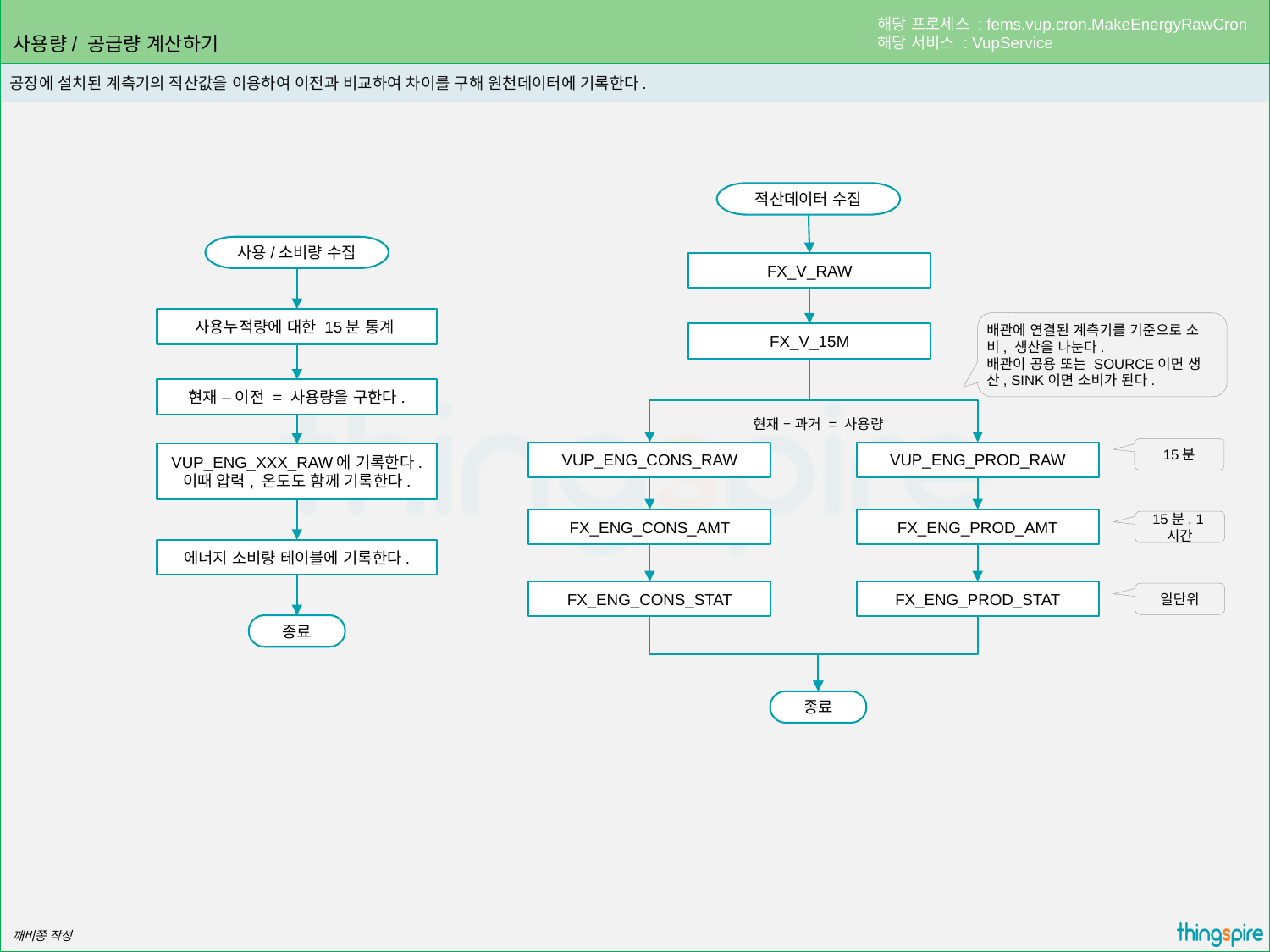

해당 프로세스 : fems.vup.cron.MakeEnergyRawCron
해당 서비스 : VupService
# 사용량/ 공급량 계산하기
공장에 설치된 계측기의 적산값을 이용하여 이전과 비교하여 차이를 구해 원천데이터에 기록한다.
적산데이터 수집
사용/소비량 수집
FX_V_RAW
사용누적량에 대한 15분 통계
배관에 연결된 계측기를 기준으로 소비, 생산을 나눈다.
배관이 공용 또는 SOURCE이면 생산, SINK이면 소비가 된다.
FX_V_15M
현재 – 이전 = 사용량을 구한다.
현재 – 과거 = 사용량
15분
VUP_ENG_CONS_RAW
VUP_ENG_PROD_RAW
VUP_ENG_XXX_RAW에 기록한다.
이때 압력, 온도도 함께 기록한다.
FX_ENG_CONS_AMT
FX_ENG_PROD_AMT
15분, 1시간
에너지 소비량 테이블에 기록한다.
FX_ENG_CONS_STAT
FX_ENG_PROD_STAT
일단위
종료
종료